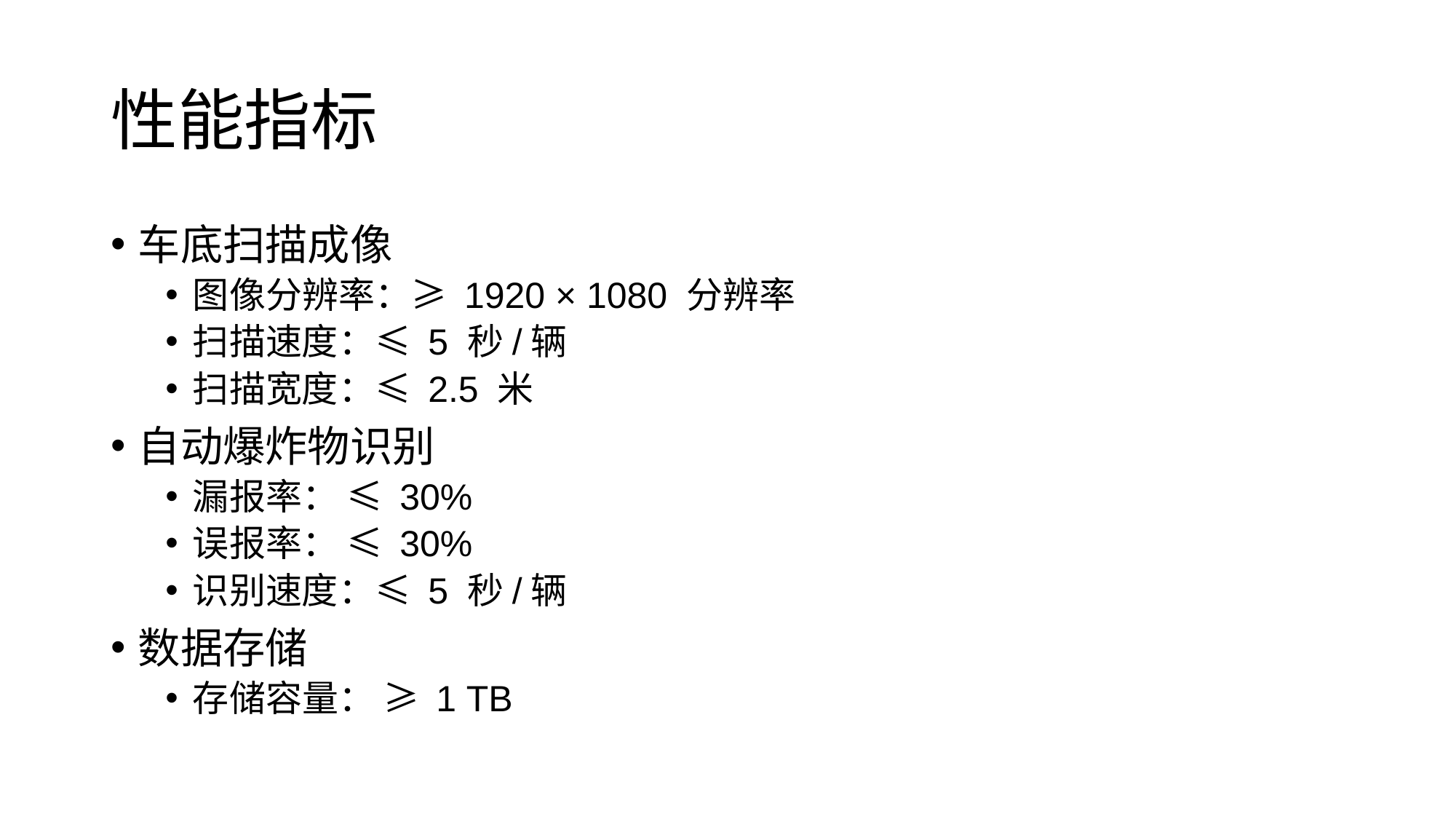

# 性能指标
车底扫描成像
图像分辨率：≥ 1920 × 1080 分辨率
扫描速度：≤ 5 秒/辆
扫描宽度：≤ 2.5 米
自动爆炸物识别
漏报率： ≤ 30%
误报率： ≤ 30%
识别速度：≤ 5 秒/辆
数据存储
存储容量： ≥ 1 TB